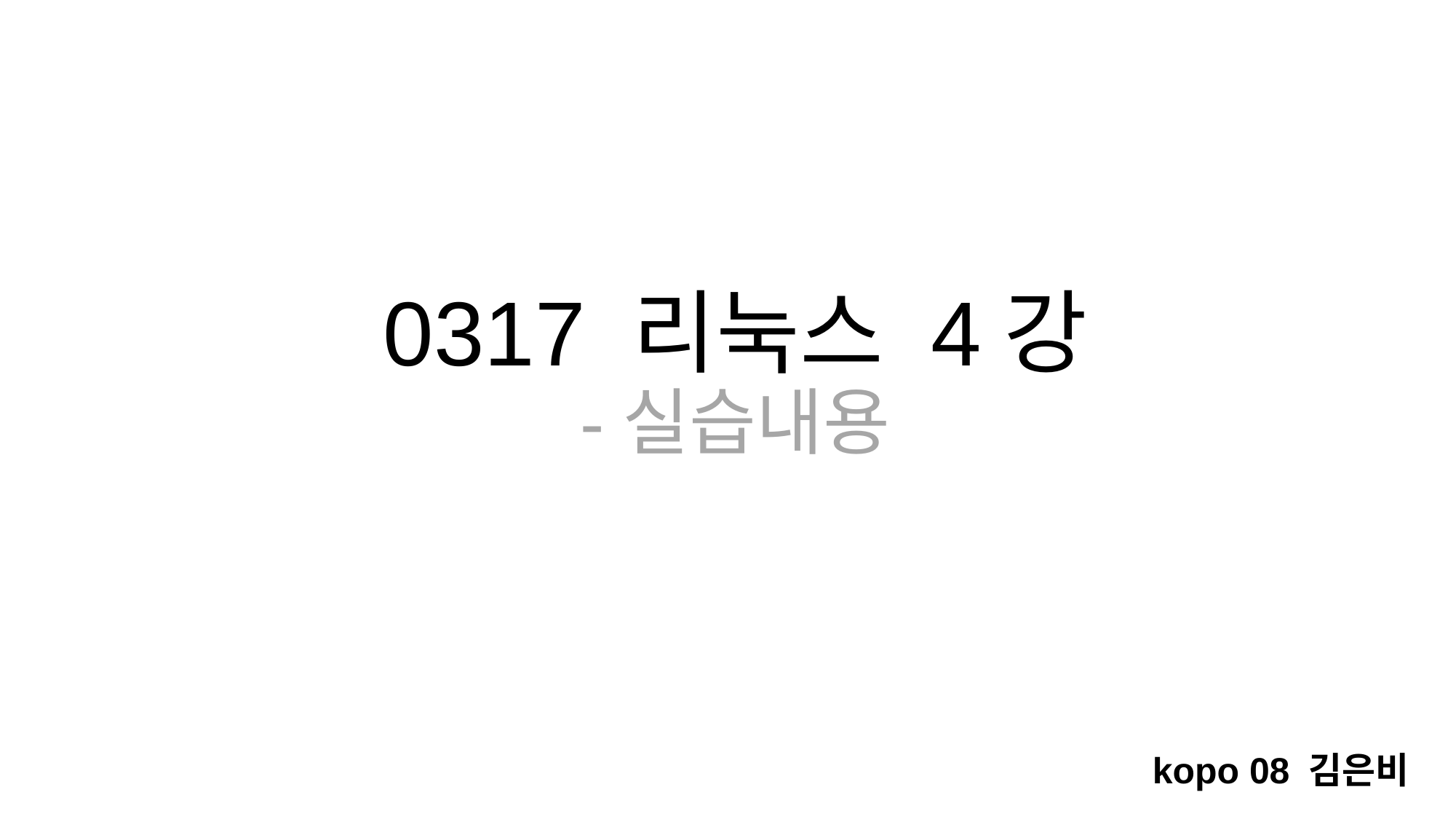

# 0317 리눅스 4강 -실습내용
kopo 08 김은비